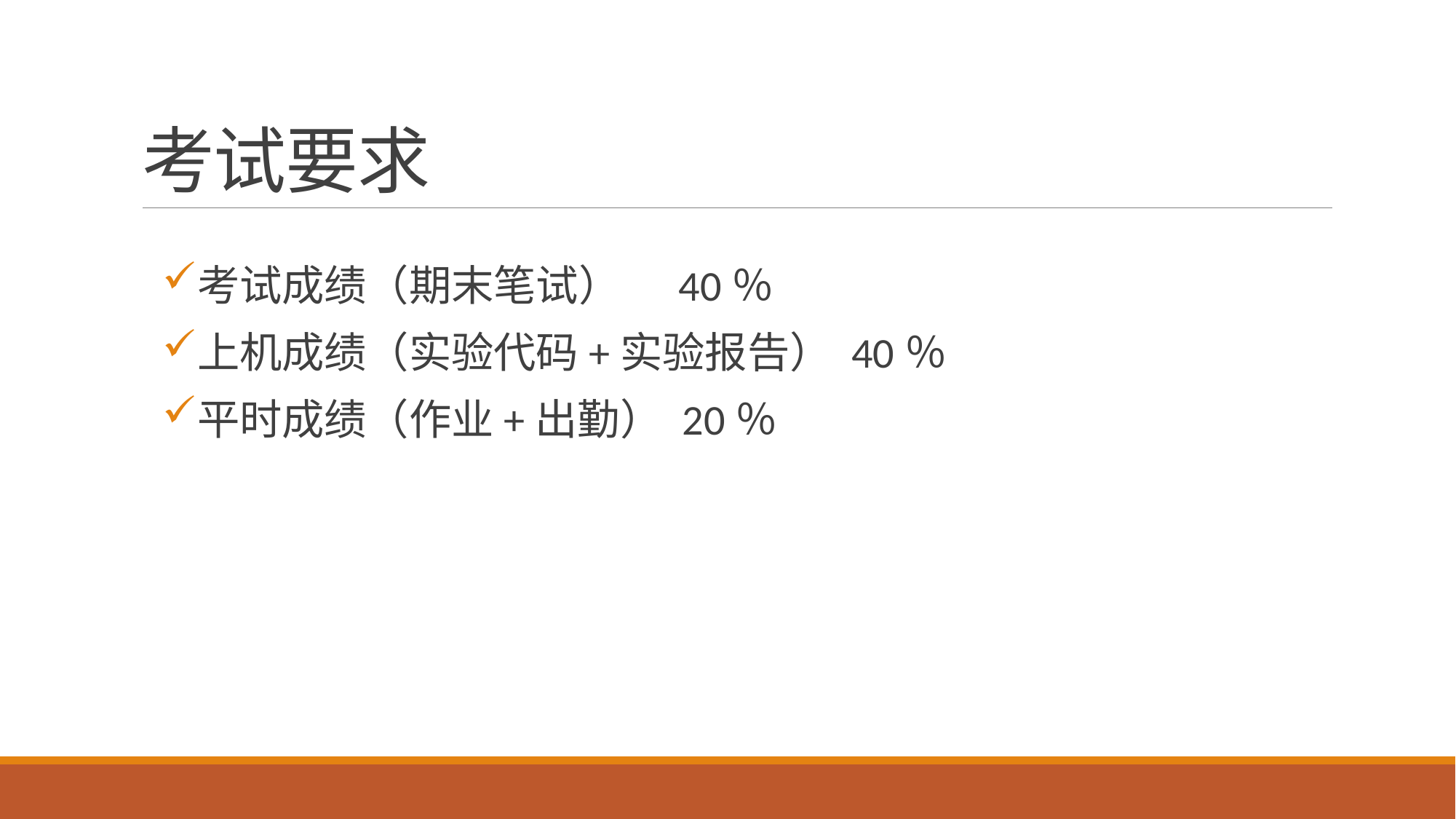

# 考试要求
考试成绩（期末笔试）     40％
上机成绩（实验代码+实验报告） 40％
平时成绩（作业+出勤） 20％